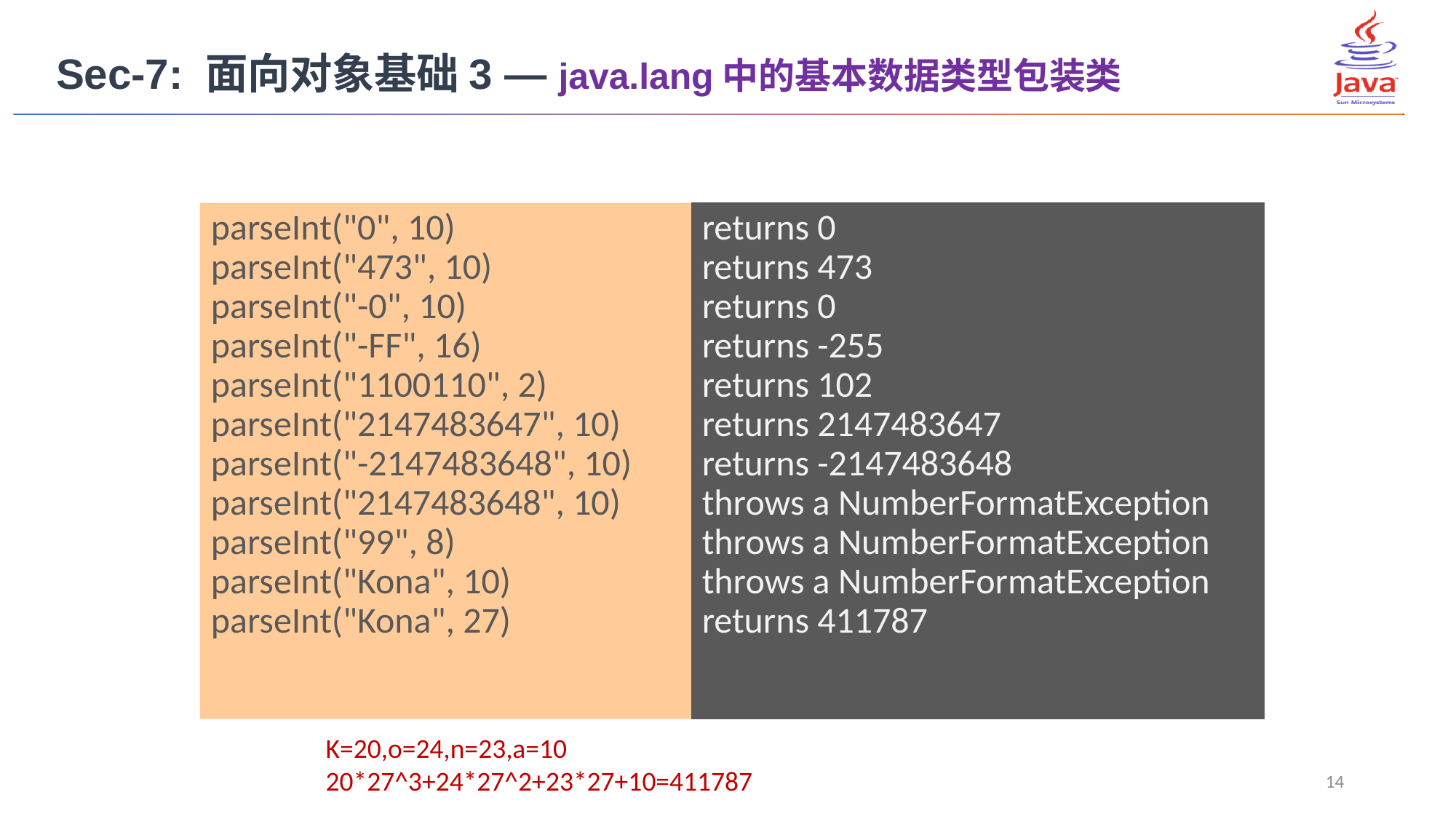

Sec-7: 面向对象基础3 — java.lang中的基本数据类型包装类
parseInt("0", 10)
parseInt("473", 10)
parseInt("-0", 10)
parseInt("-FF", 16)
parseInt("1100110", 2)
parseInt("2147483647", 10)
parseInt("-2147483648", 10)
parseInt("2147483648", 10)
parseInt("99", 8)
parseInt("Kona", 10)
parseInt("Kona", 27)
returns 0
returns 473
returns 0
returns -255
returns 102
returns 2147483647
returns -2147483648
throws a NumberFormatException
throws a NumberFormatException
throws a NumberFormatException
returns 411787
K=20,o=24,n=23,a=10
20*27^3+24*27^2+23*27+10=411787
14